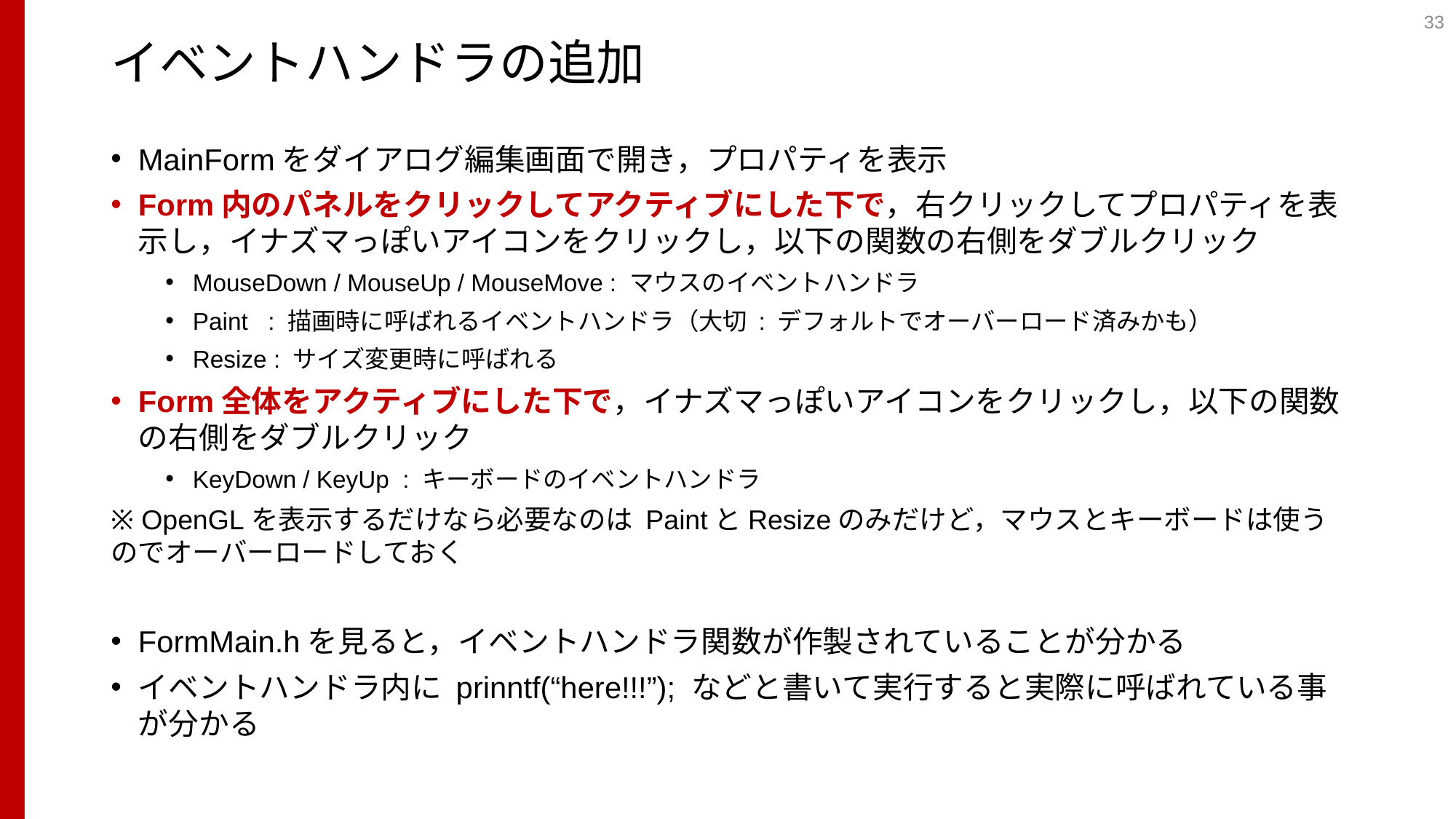

33
# イベントハンドラの追加
MainFormをダイアログ編集画面で開き，プロパティを表示
Form内のパネルをクリックしてアクティブにした下で，右クリックしてプロパティを表示し，イナズマっぽいアイコンをクリックし，以下の関数の右側をダブルクリック
MouseDown / MouseUp / MouseMove : マウスのイベントハンドラ
Paint   : 描画時に呼ばれるイベントハンドラ（大切 : デフォルトでオーバーロード済みかも）
Resize : サイズ変更時に呼ばれる
Form全体をアクティブにした下で，イナズマっぽいアイコンをクリックし，以下の関数の右側をダブルクリック
KeyDown / KeyUp  : キーボードのイベントハンドラ
※ OpenGLを表示するだけなら必要なのは PaintとResizeのみだけど，マウスとキーボードは使うのでオーバーロードしておく

FormMain.hを見ると，イベントハンドラ関数が作製されていることが分かる
イベントハンドラ内に prinntf(“here!!!”); などと書いて実行すると実際に呼ばれている事が分かる